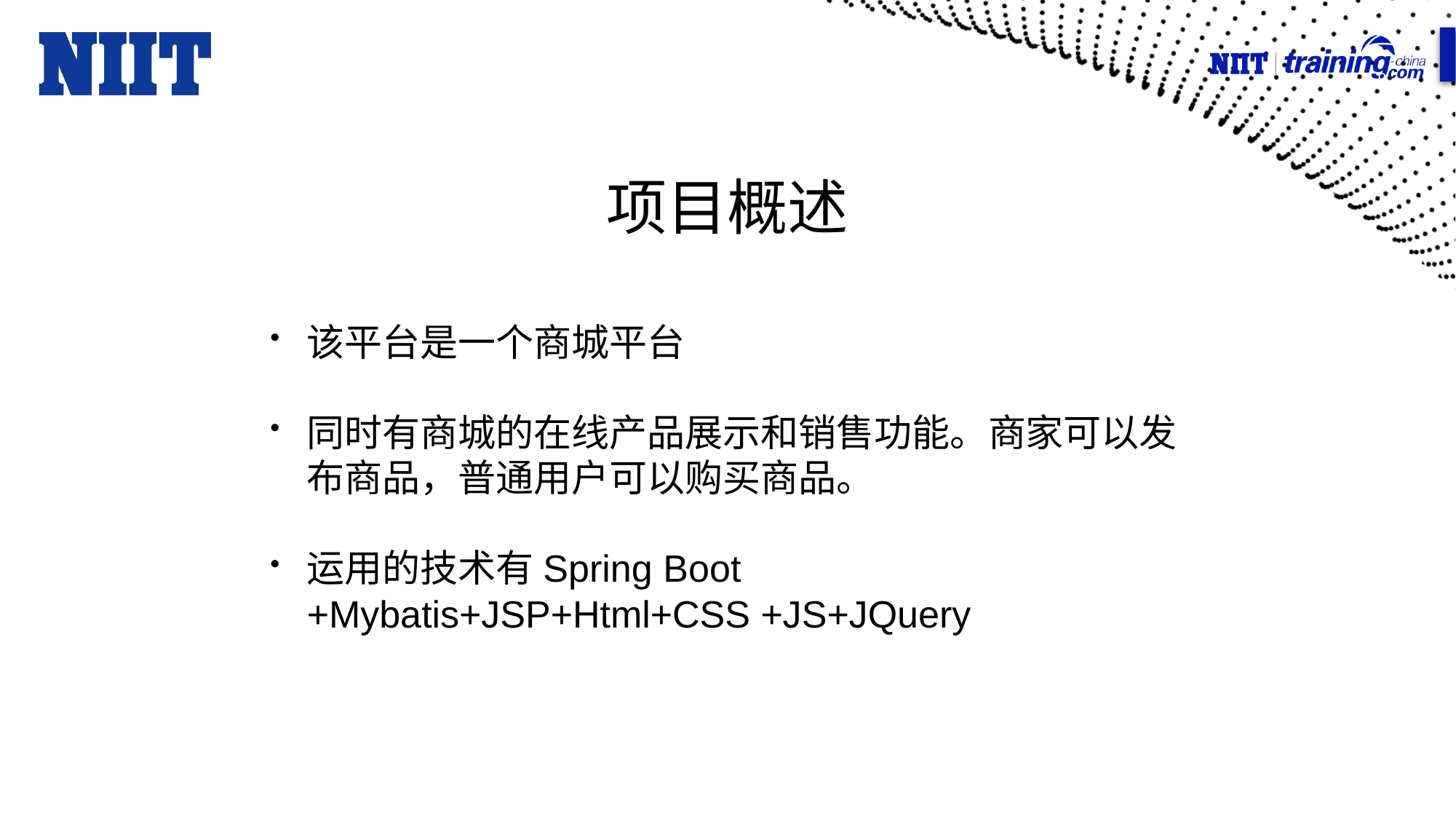

# 项目概述
该平台是一个商城平台
同时有商城的在线产品展示和销售功能。商家可以发布商品，普通用户可以购买商品。
运用的技术有Spring Boot +Mybatis+JSP+Html+CSS +JS+JQuery